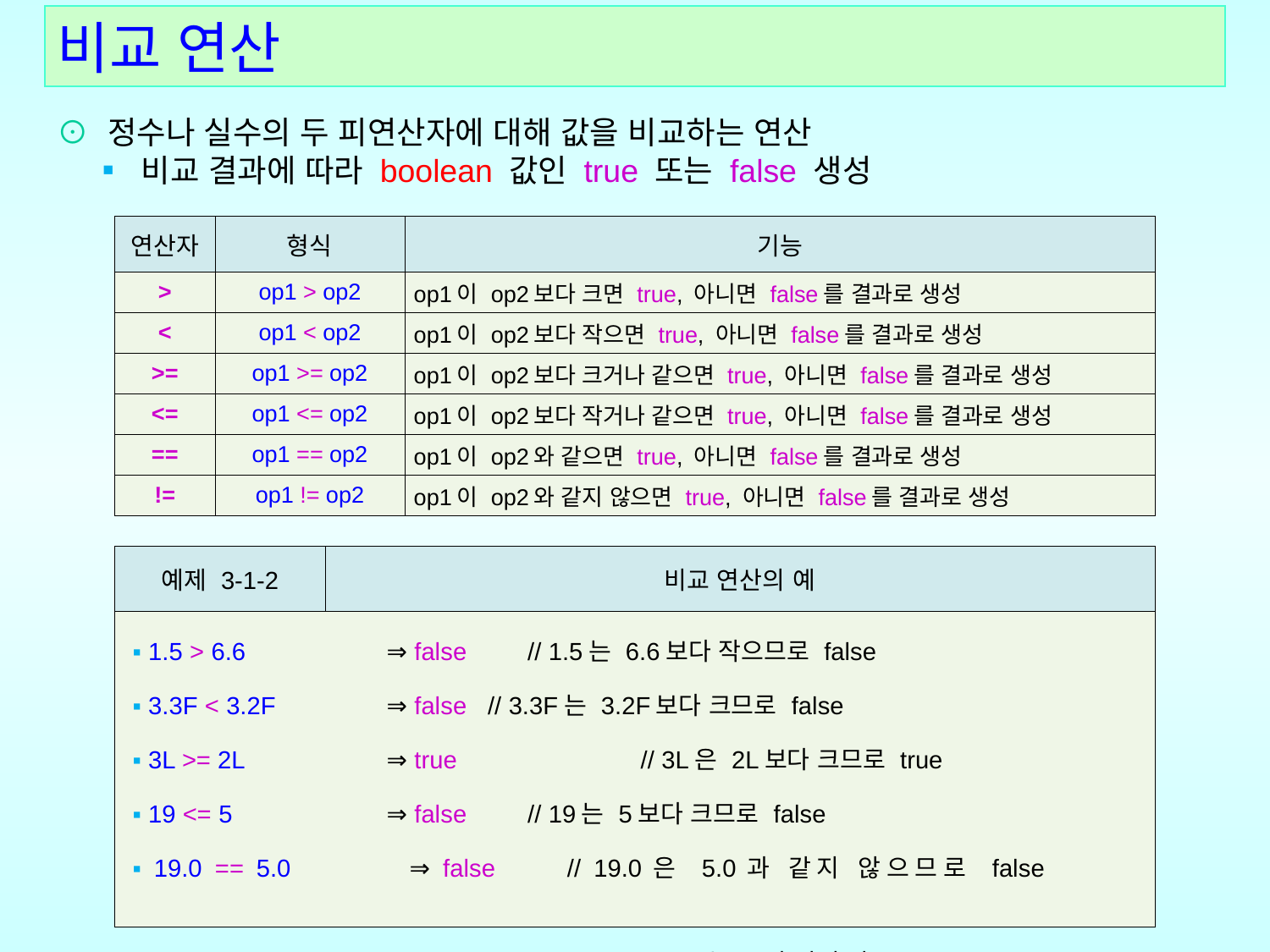

비교 연산
⊙ 정수나 실수의 두 피연산자에 대해 값을 비교하는 연산
    ▪ 비교 결과에 따라 boolean 값인 true 또는 false 생성
| 연산자 | 형식 | 기능 |
| --- | --- | --- |
| > | op1 > op2 | op1이 op2보다 크면 true, 아니면 false를 결과로 생성 |
| < | op1 < op2 | op1이 op2보다 작으면 true, 아니면 false를 결과로 생성 |
| >= | op1 >= op2 | op1이 op2보다 크거나 같으면 true, 아니면 false를 결과로 생성 |
| <= | op1 <= op2 | op1이 op2보다 작거나 같으면 true, 아니면 false를 결과로 생성 |
| == | op1 == op2 | op1이 op2와 같으면 true, 아니면 false를 결과로 생성 |
| != | op1 != op2 | op1이 op2와 같지 않으면 true, 아니면 false를 결과로 생성 |
| 예제 3-1-2 | 비교 연산의 예 |
| --- | --- |
| ▪ 1.5 > 6.6 ⇒ false // 1.5는 6.6보다 작으므로 false ▪ 3.3F < 3.2F ⇒ false // 3.3F는 3.2F보다 크므로 false ▪ 3L >= 2L ⇒ true // 3L은 2L보다 크므로 true ▪ 19 <= 5 ⇒ false // 19는 5보다 크므로 false ▪ 19.0 == 5.0 ⇒ false // 19.0은 5.0과 같지 않으므로 false ▪ 19 != 5 ⇒ true // 19는 5와 같지 않으므로 true |  |